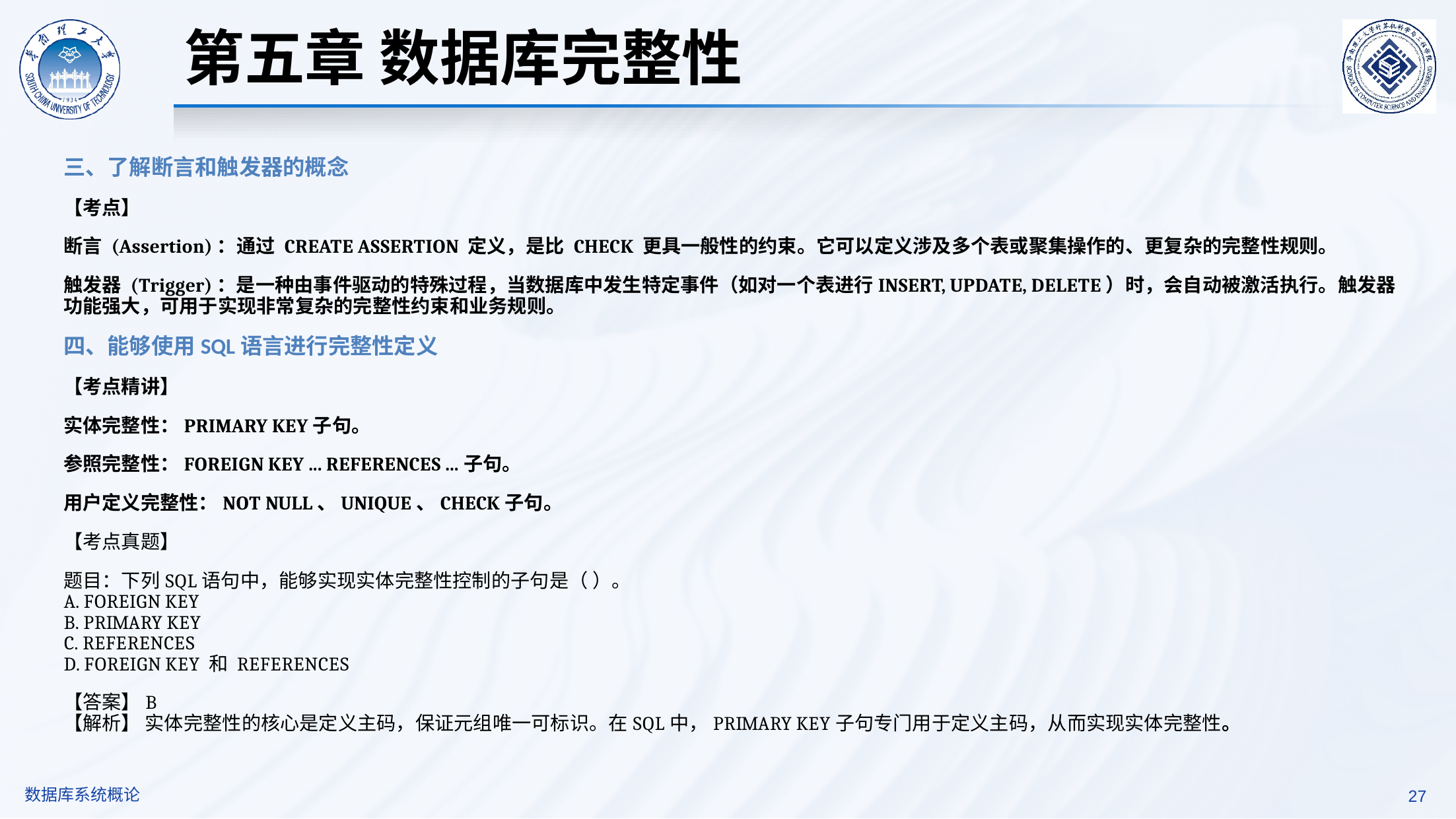

第五章 数据库完整性
三、了解断言和触发器的概念
【考点】
断言 (Assertion)：通过 CREATE ASSERTION 定义，是比 CHECK 更具一般性的约束。它可以定义涉及多个表或聚集操作的、更复杂的完整性规则。
触发器 (Trigger)：是一种由事件驱动的特殊过程，当数据库中发生特定事件（如对一个表进行INSERT, UPDATE, DELETE）时，会自动被激活执行。触发器功能强大，可用于实现非常复杂的完整性约束和业务规则。
四、能够使用SQL语言进行完整性定义
【考点精讲】
实体完整性：PRIMARY KEY子句。
参照完整性：FOREIGN KEY ... REFERENCES ...子句。
用户定义完整性：NOT NULL、UNIQUE、CHECK子句。
【考点真题】
题目：下列SQL语句中，能够实现实体完整性控制的子句是（ ）。
A. FOREIGN KEY
B. PRIMARY KEY
C. REFERENCES
D. FOREIGN KEY 和 REFERENCES
【答案】B
【解析】 实体完整性的核心是定义主码，保证元组唯一可标识。在SQL中，PRIMARY KEY子句专门用于定义主码，从而实现实体完整性。